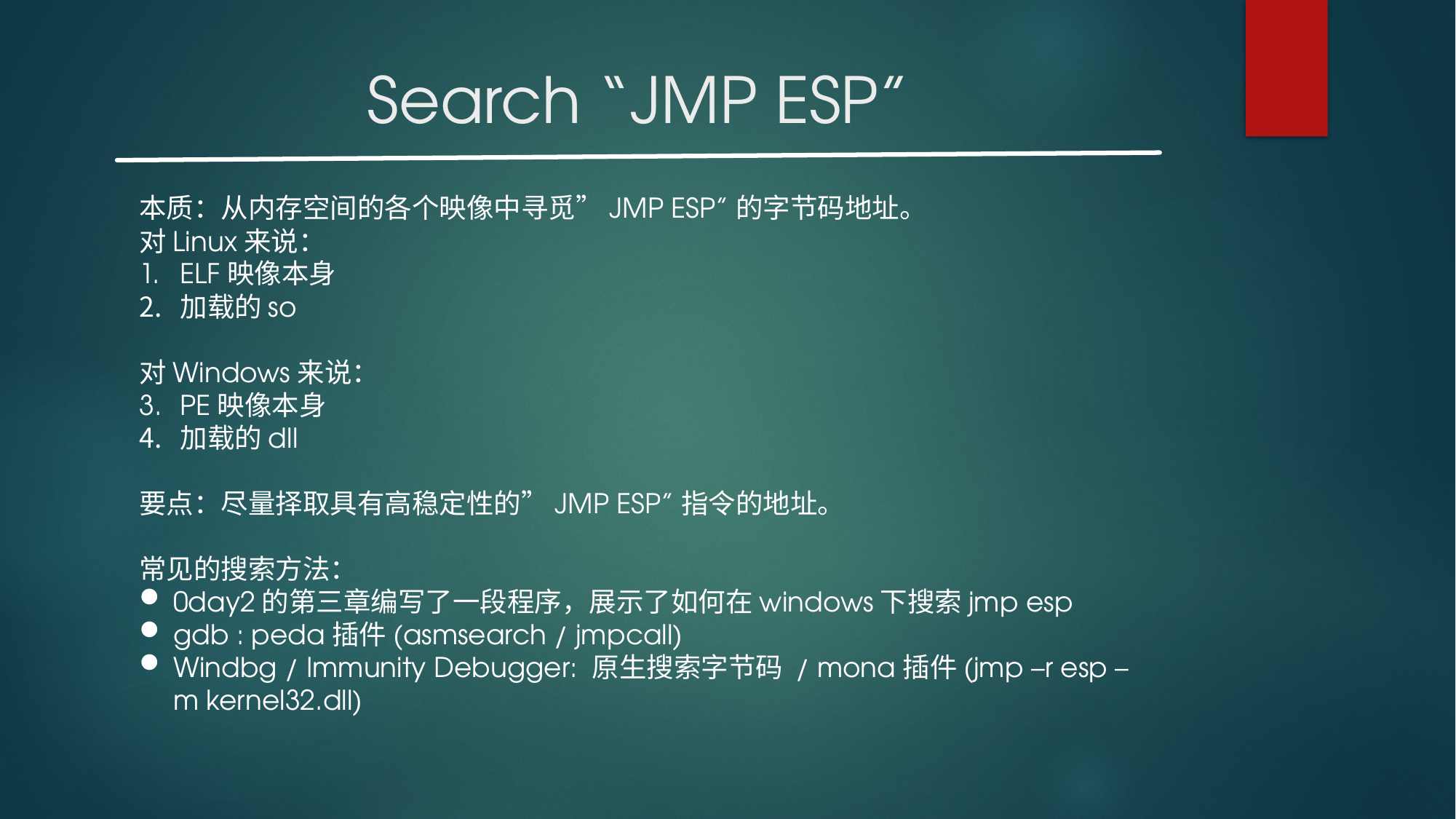

# Search “JMP ESP”
本质：从内存空间的各个映像中寻觅”JMP ESP”的字节码地址。
对Linux来说：
ELF映像本身
加载的so

对Windows来说：
PE映像本身
加载的dll

要点：尽量择取具有高稳定性的”JMP ESP”指令的地址。

常见的搜索方法：
0day2的第三章编写了一段程序，展示了如何在windows下搜索jmp esp
gdb : peda插件(asmsearch / jmpcall)
Windbg / Immunity Debugger: 原生搜索字节码 / mona插件(jmp –r esp –m kernel32.dll)